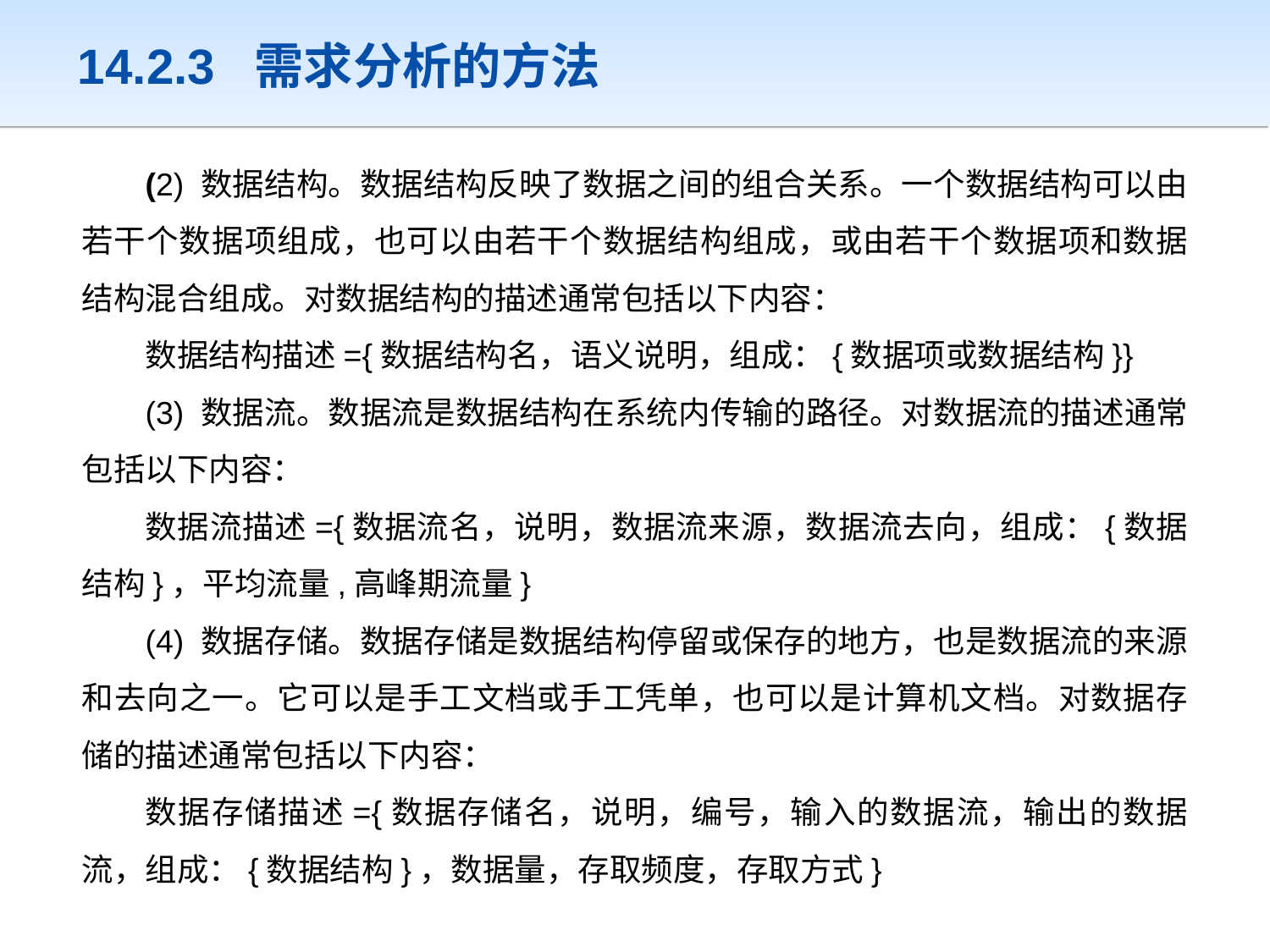

14.2.3  需求分析的方法

(2) 数据结构。数据结构反映了数据之间的组合关系。一个数据结构可以由若干个数据项组成，也可以由若干个数据结构组成，或由若干个数据项和数据结构混合组成。对数据结构的描述通常包括以下内容：
数据结构描述={数据结构名，语义说明，组成：{数据项或数据结构}}
(3) 数据流。数据流是数据结构在系统内传输的路径。对数据流的描述通常包括以下内容：
数据流描述={数据流名，说明，数据流来源，数据流去向，组成：{数据结构}，平均流量,高峰期流量}
(4) 数据存储。数据存储是数据结构停留或保存的地方，也是数据流的来源和去向之一。它可以是手工文档或手工凭单，也可以是计算机文档。对数据存储的描述通常包括以下内容：
数据存储描述={数据存储名，说明，编号，输入的数据流，输出的数据流，组成：{数据结构}，数据量，存取频度，存取方式}
数据定义